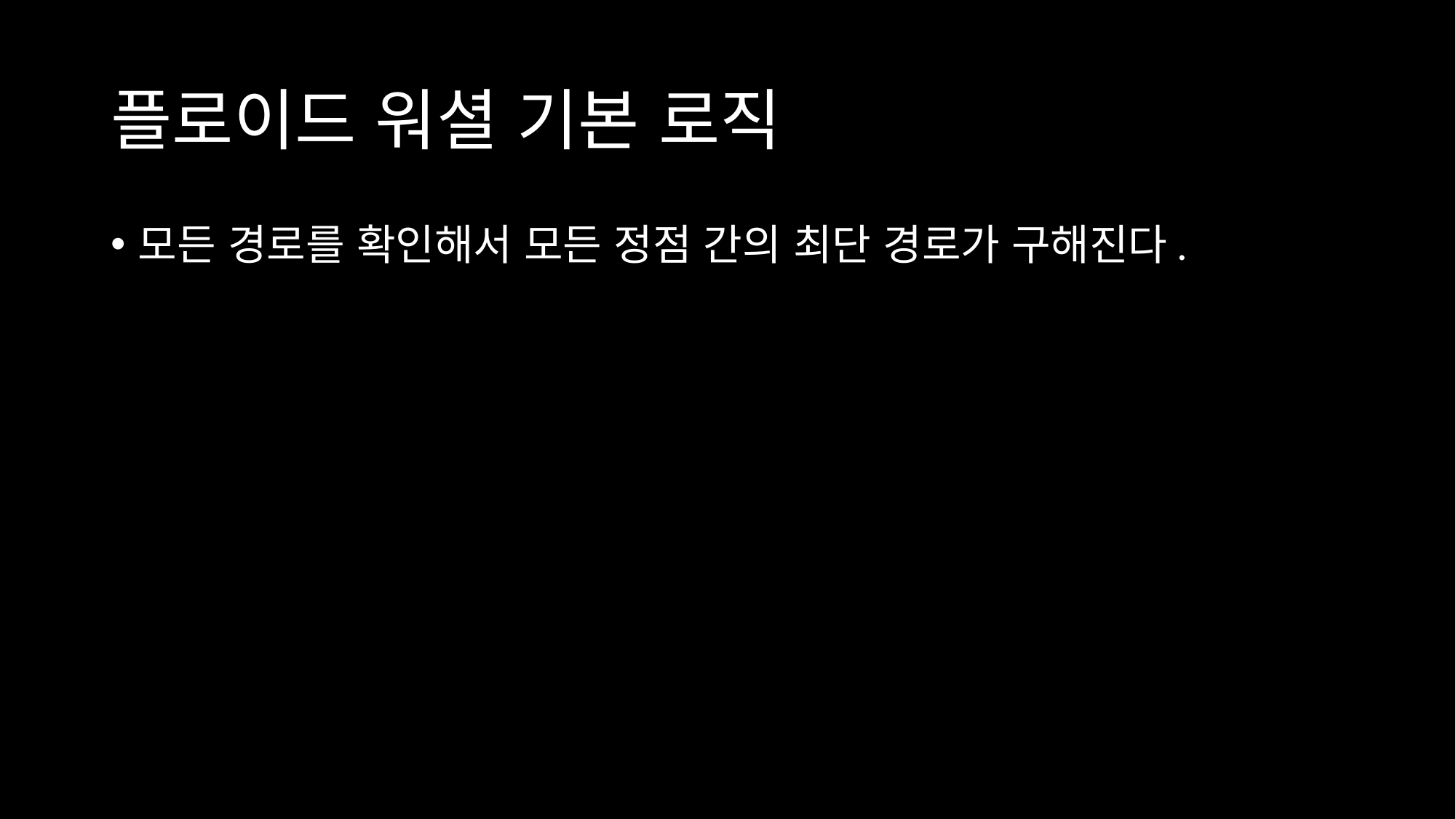

# 플로이드 워셜 기본 로직
모든 경로를 확인해서 모든 정점 간의 최단 경로가 구해진다.